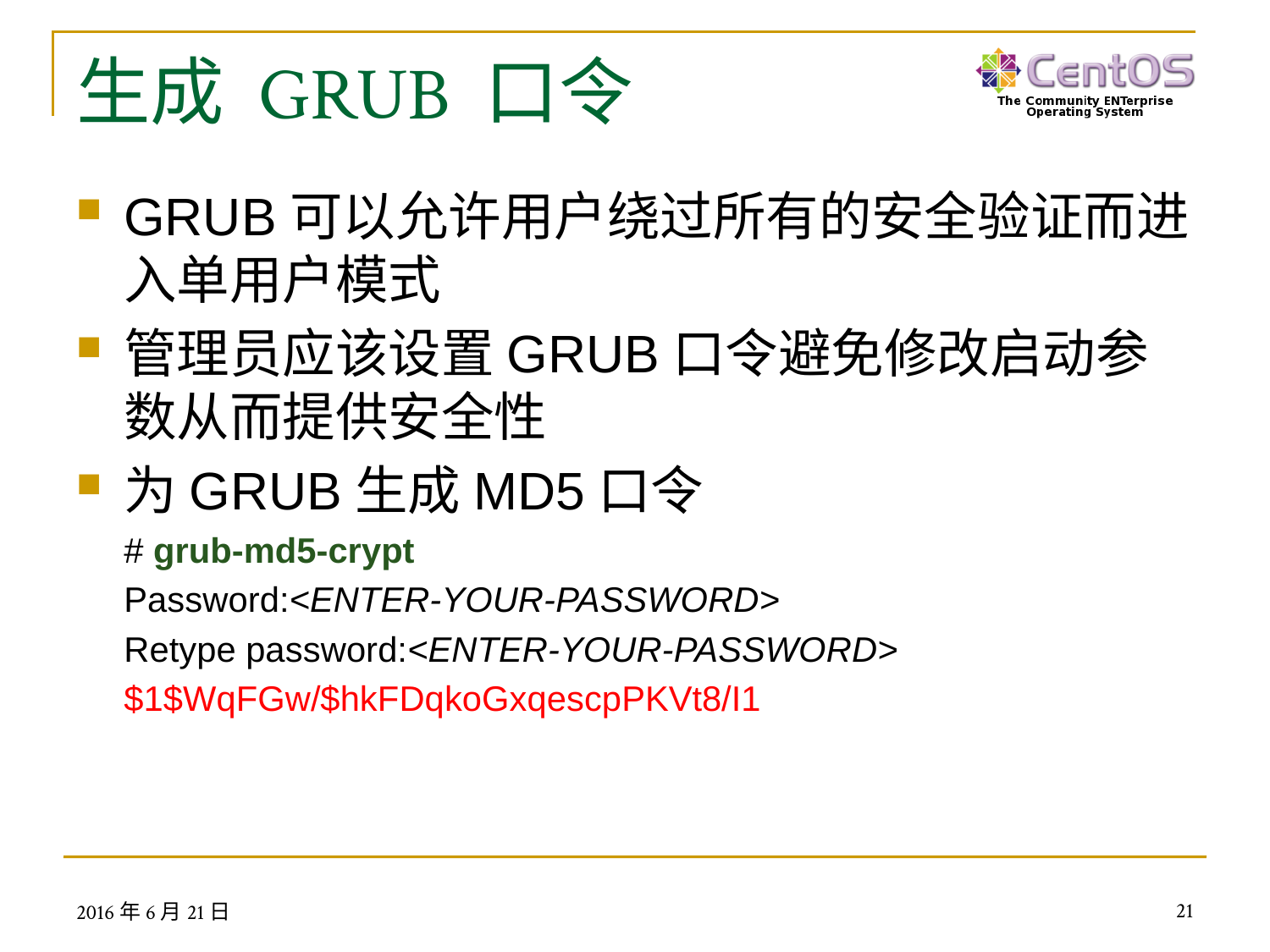

# 生成 GRUB 口令
GRUB可以允许用户绕过所有的安全验证而进入单用户模式
管理员应该设置GRUB口令避免修改启动参数从而提供安全性
为GRUB生成MD5口令
# grub-md5-crypt
Password:<ENTER-YOUR-PASSWORD>
Retype password:<ENTER-YOUR-PASSWORD>
$1$WqFGw/$hkFDqkoGxqescpPKVt8/I1

2016年6月21日
21